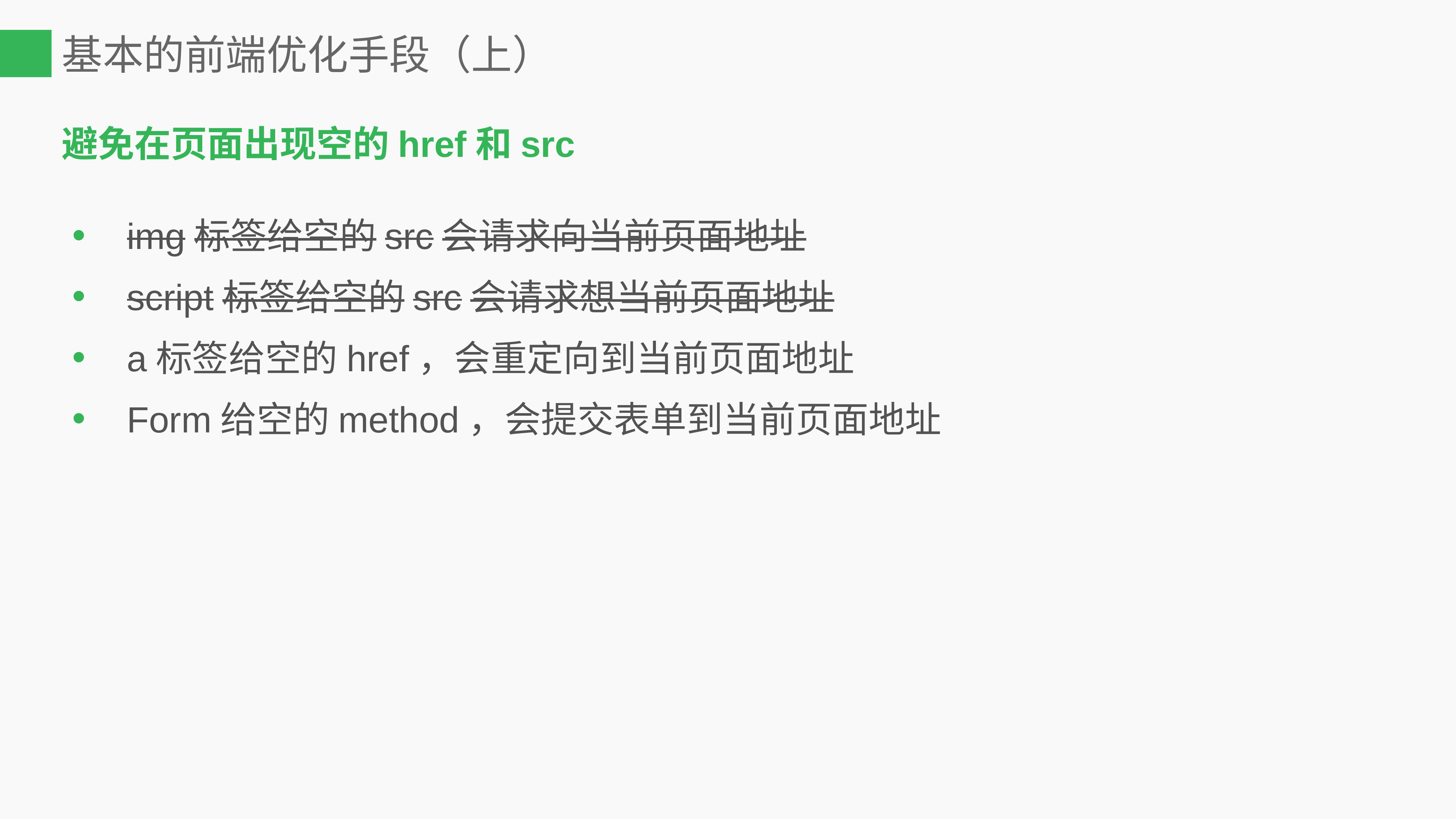

# 基本的前端优化手段（上）
避免在页面出现空的href和src

img标签给空的src会请求向当前页面地址
script标签给空的src会请求想当前页面地址
a标签给空的href，会重定向到当前页面地址
Form给空的method，会提交表单到当前页面地址